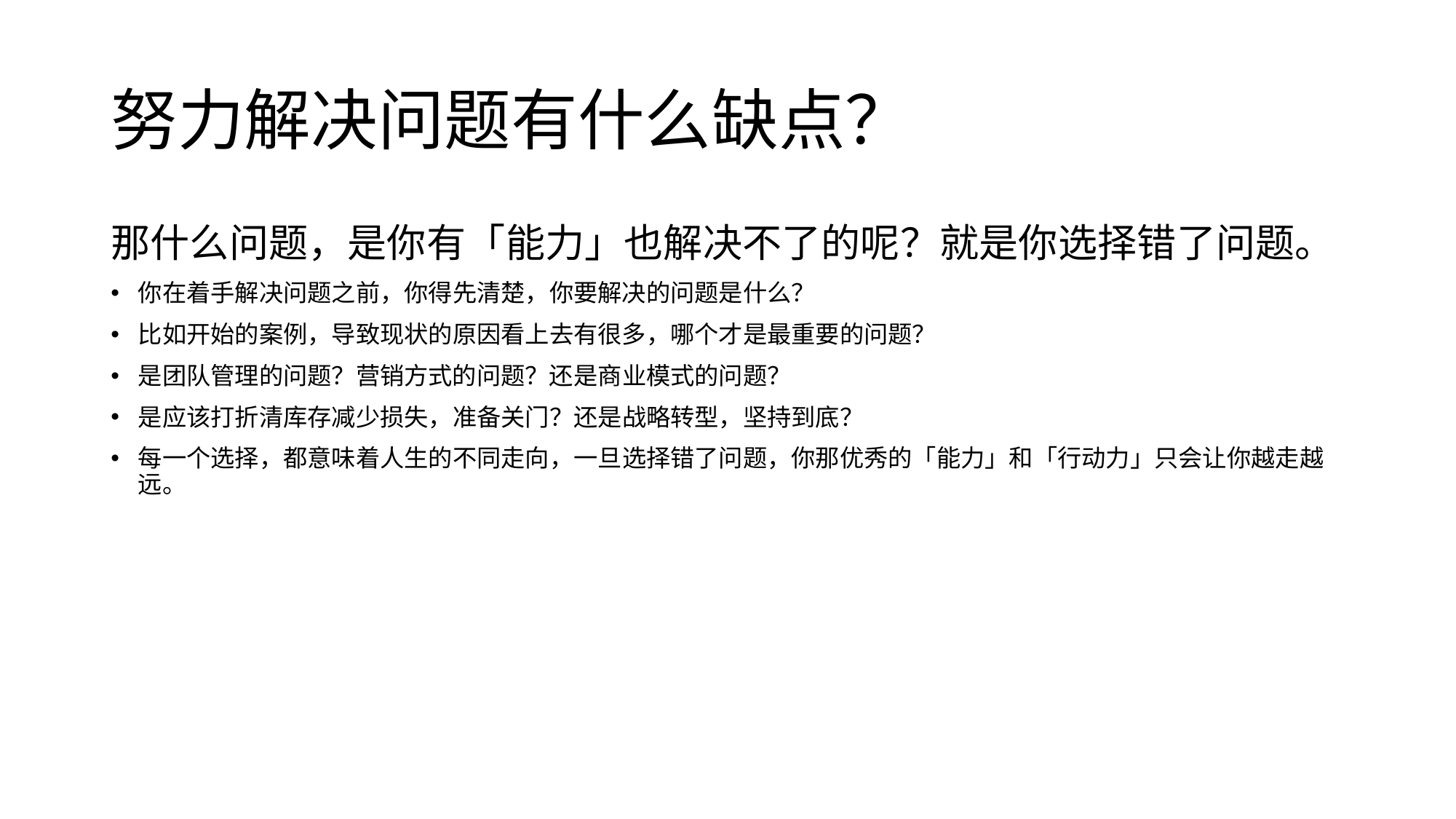

# 努力解决问题有什么缺点？
那什么问题，是你有「能力」也解决不了的呢？就是你选择错了问题。
你在着手解决问题之前，你得先清楚，你要解决的问题是什么？
比如开始的案例，导致现状的原因看上去有很多，哪个才是最重要的问题？
是团队管理的问题？营销方式的问题？还是商业模式的问题？
是应该打折清库存减少损失，准备关门？还是战略转型，坚持到底？
每一个选择，都意味着人生的不同走向，一旦选择错了问题，你那优秀的「能力」和「行动力」只会让你越走越远。